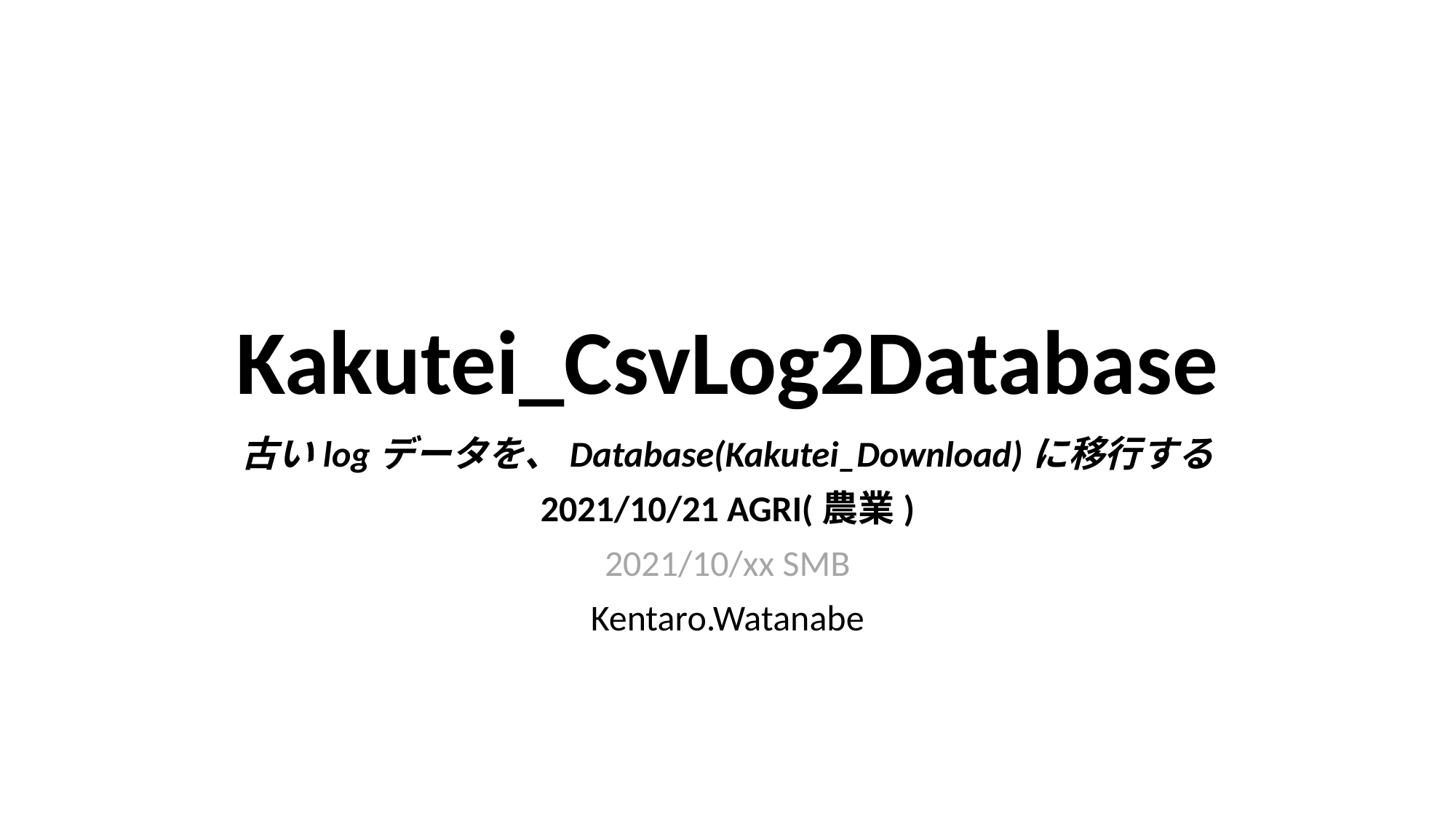

# Kakutei_CsvLog2Database
古いlogデータを、Database(Kakutei_Download)に移行する
2021/10/21 AGRI(農業)
2021/10/xx SMB
Kentaro.Watanabe